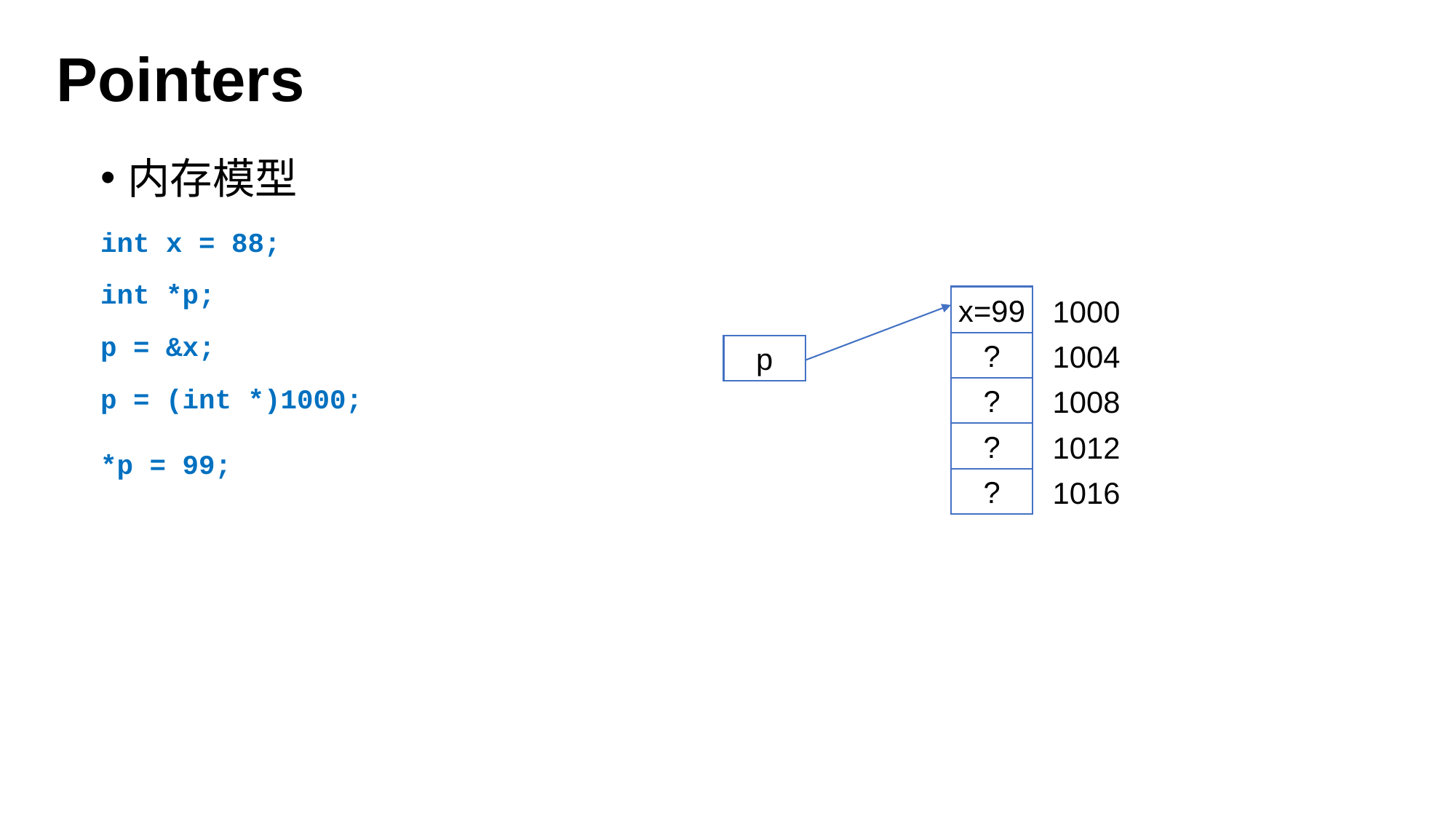

# Pointers
内存模型

int x = 88;

int *p;

p = &x;

p = (int *)1000;

*p = 99;

?
1000
x=99
x=88

?
1004
p
?
1008
?
1012
?
1016